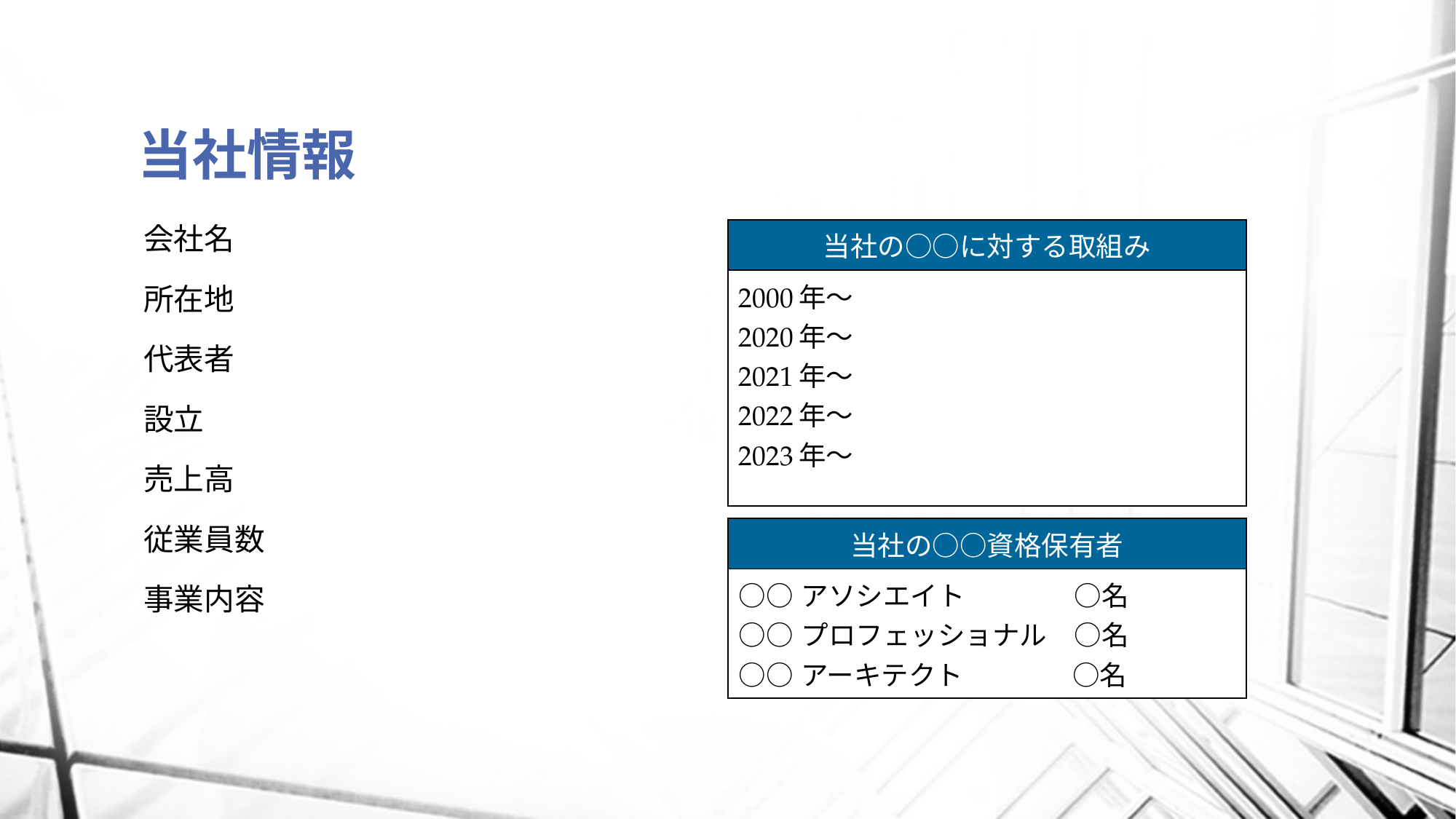

# 当社情報
会社名
所在地
代表者
設立
売上高
従業員数
事業内容

| 当社の○○に対する取組み |
| --- |
| 2000年～ 2020年～ 2021年～ 2022年～ 2023年～ |
| 当社の○○資格保有者 |
| --- |
| ○○アソシエイト　　　　○名 ○○プロフェッショナル　○名 ○○アーキテクト　　　　○名 |